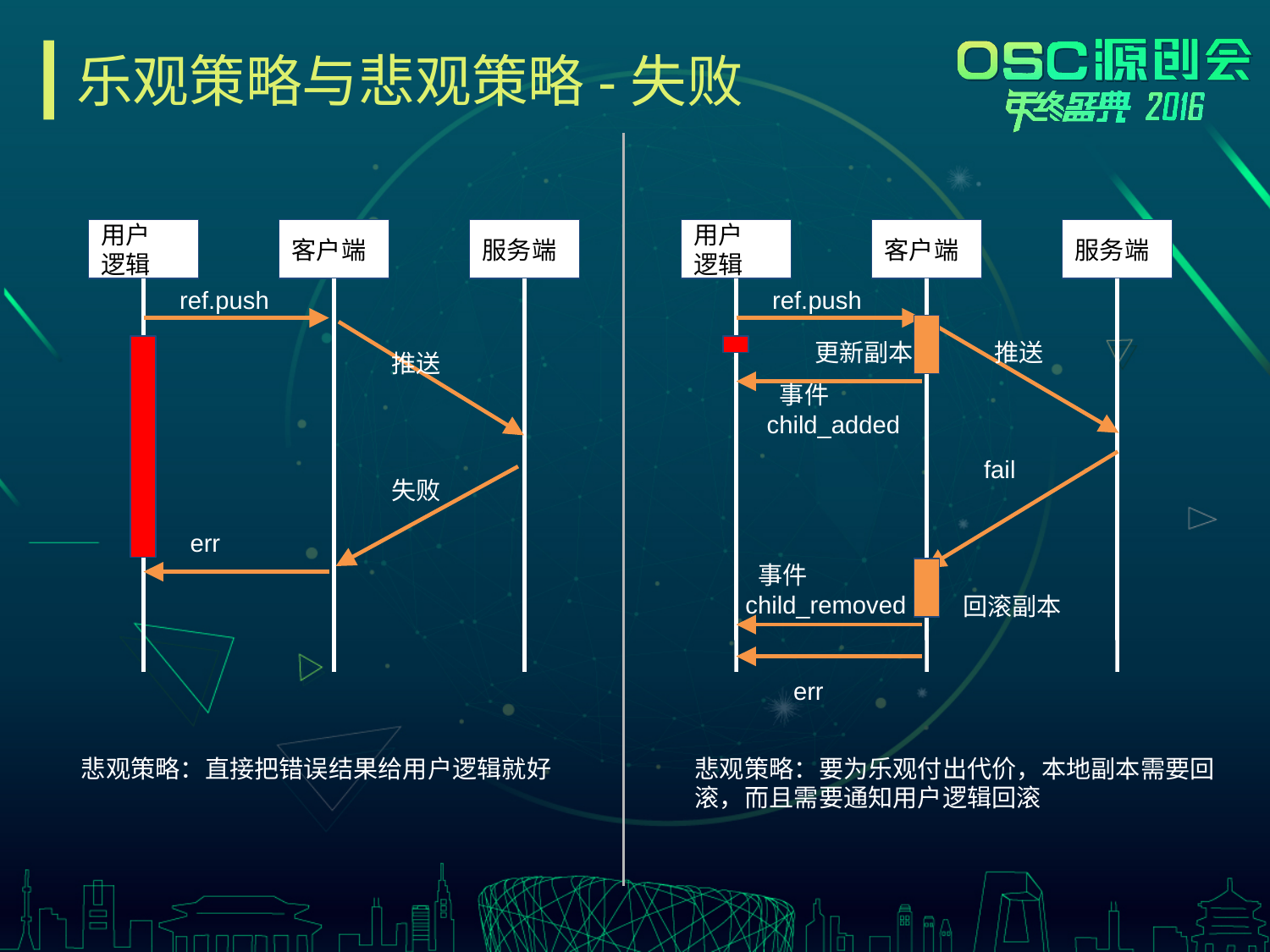

# 乐观策略与悲观策略-失败
用户
逻辑
客户端
服务端
用户
逻辑
客户端
服务端
ref.push
ref.push

更新副本
推送
推送

 事件child_added
fail
失败
err
 事件child_removed

回滚副本
err
悲观策略：直接把错误结果给用户逻辑就好
悲观策略：要为乐观付出代价，本地副本需要回滚，而且需要通知用户逻辑回滚